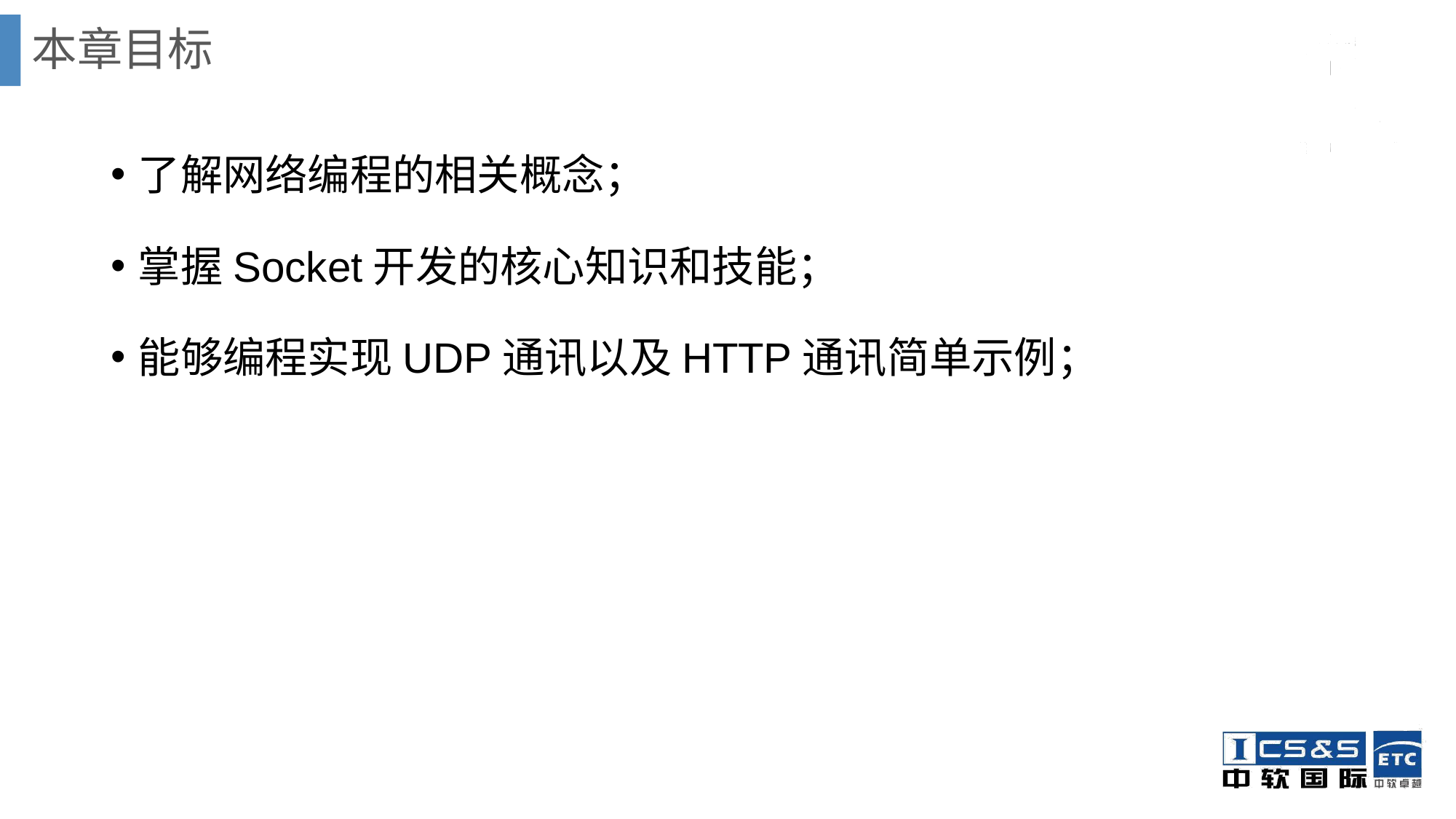

# 本章目标
了解网络编程的相关概念；
掌握Socket开发的核心知识和技能；
能够编程实现UDP通讯以及HTTP通讯简单示例；